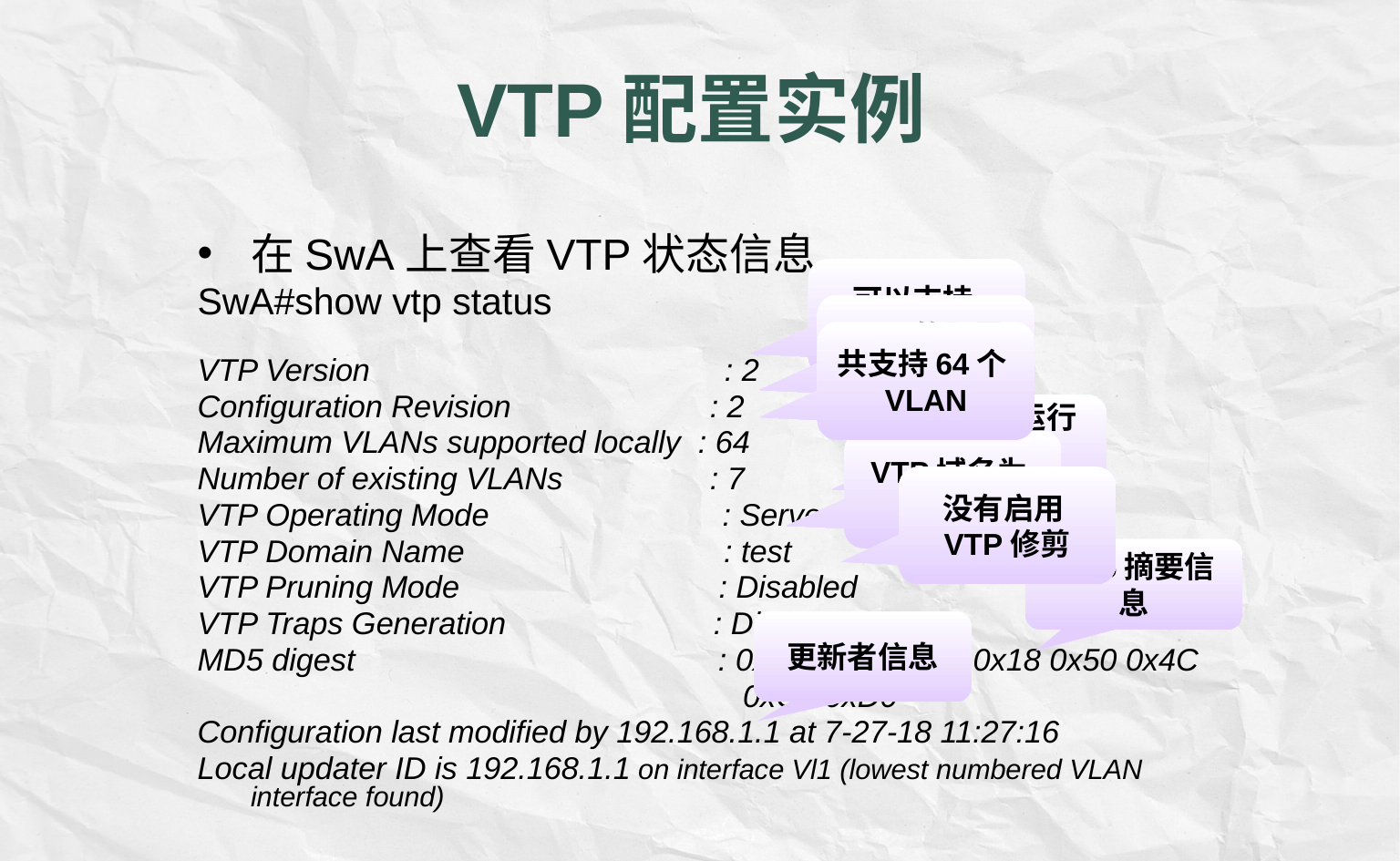

# VTP配置实例
在SwA上查看VTP状态信息
SwA#show vtp status

VTP Version                                         : 2
Configuration Revision                       : 2
Maximum VLANs supported locally  : 64
Number of existing VLANs                 : 7
VTP Operating Mode                           : Server
VTP Domain Name                              : test
VTP Pruning Mode                              : Disabled
VTP Traps Generation                        : Disabled
MD5 digest                                          : 0x34 0x9D 0xE1 0x18 0x50 0x4C
                                                               0xC1 0xD0
Configuration last modified by 192.168.1.1 at 7-27-18 11:27:16
Local updater ID is 192.168.1.1 on interface Vl1 (lowest numbered VLAN interface found)
可以支持VTP版本2
VTP的配置修订号
共支持64个VLAN
VTP的运行模式是Server
VTP域名为test
没有启用VTP修剪
MD5摘要信息
更新者信息

98